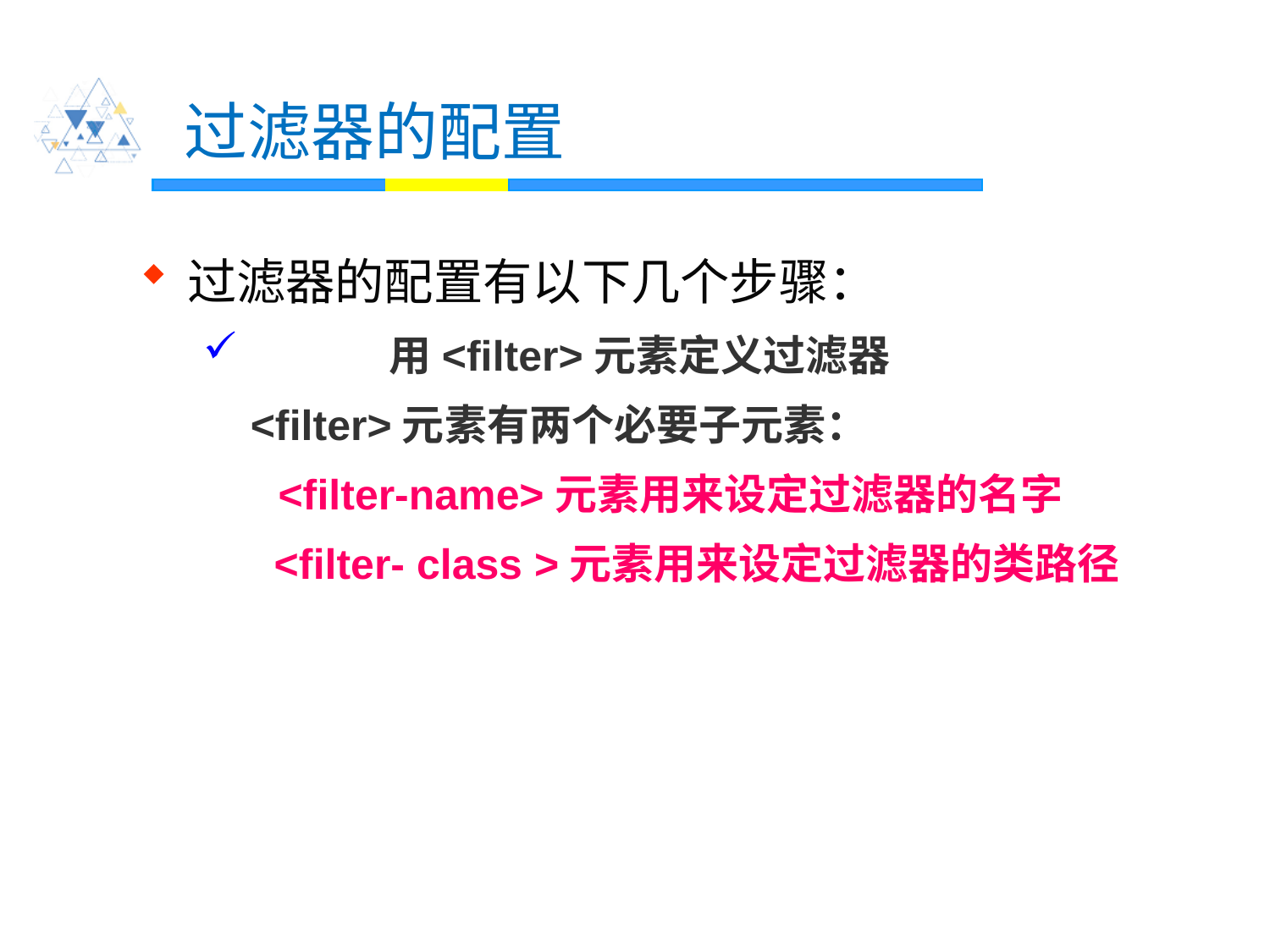

# 过滤器的配置
过滤器的配置有以下几个步骤：
 	 用<filter>元素定义过滤器
    <filter>元素有两个必要子元素：
	   <filter-name>元素用来设定过滤器的名字
      <filter- class >元素用来设定过滤器的类路径